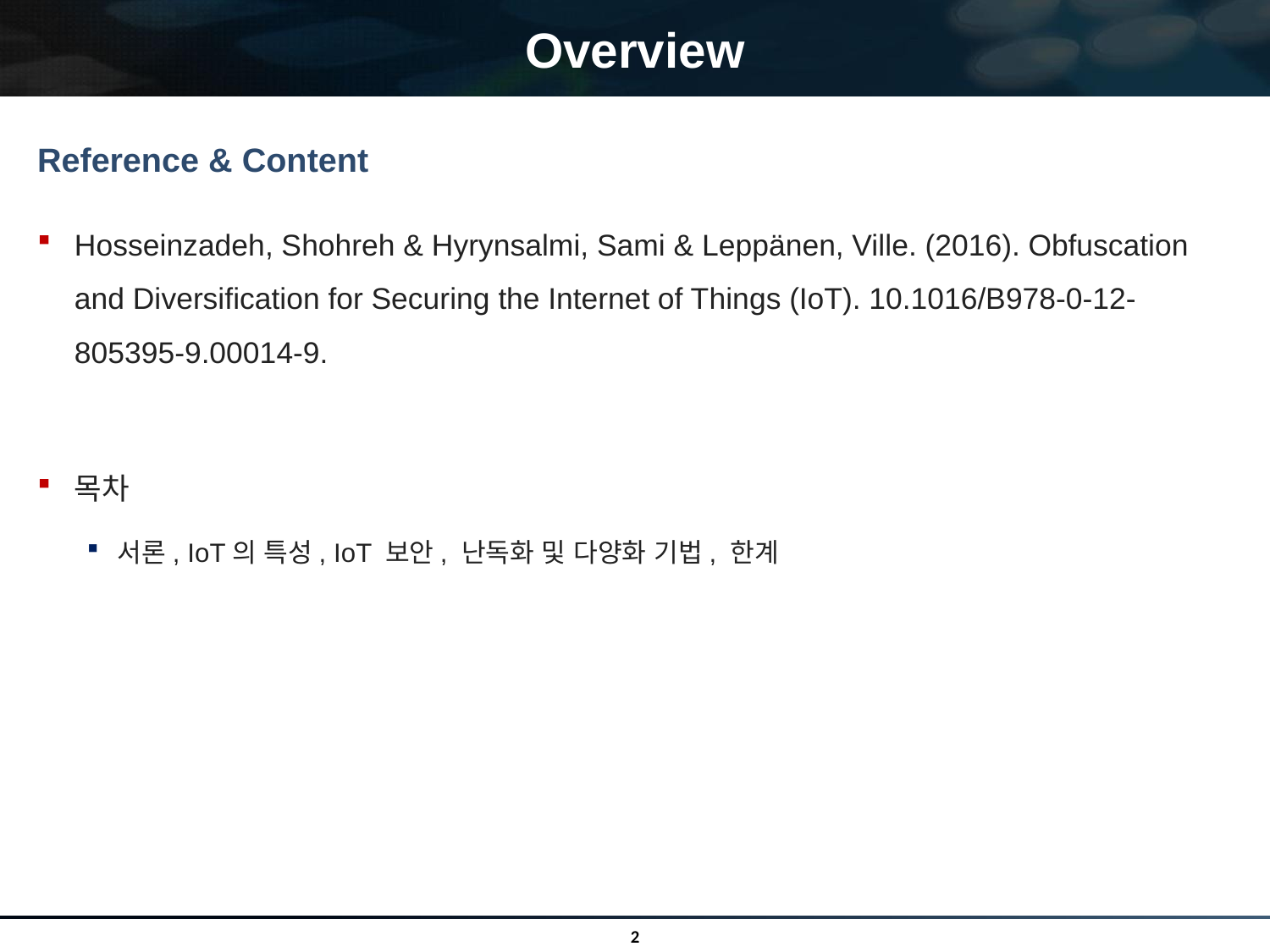

# Overview
Reference & Content
Hosseinzadeh, Shohreh & Hyrynsalmi, Sami & Leppänen, Ville. (2016). Obfuscation and Diversification for Securing the Internet of Things (IoT). 10.1016/B978-0-12-805395-9.00014-9.

목차
서론, IoT의 특성, IoT 보안, 난독화 및 다양화 기법, 한계